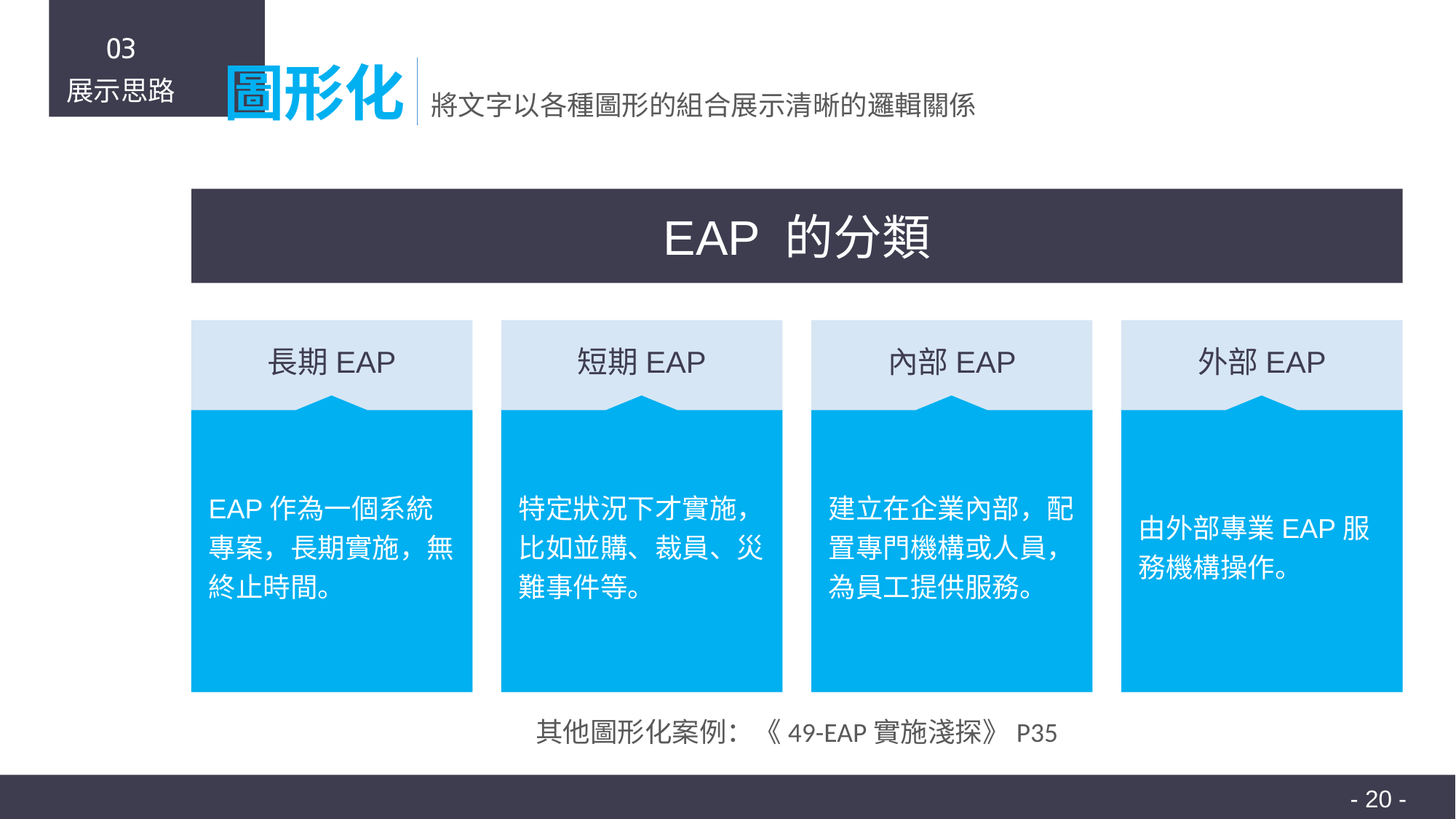

03
展示思路
圖形化

將文字以各種圖形的組合展示清晰的邏輯關係
EAP 的分類

長期EAP
短期EAP
內部EAP
外部EAP
EAP作為一個系統專案，長期實施，無終止時間。
特定狀況下才實施，比如並購、裁員、災難事件等。
建立在企業內部，配置專門機構或人員，為員工提供服務。
由外部專業EAP服務機構操作。
其他圖形化案例：《49-EAP實施淺探》P35